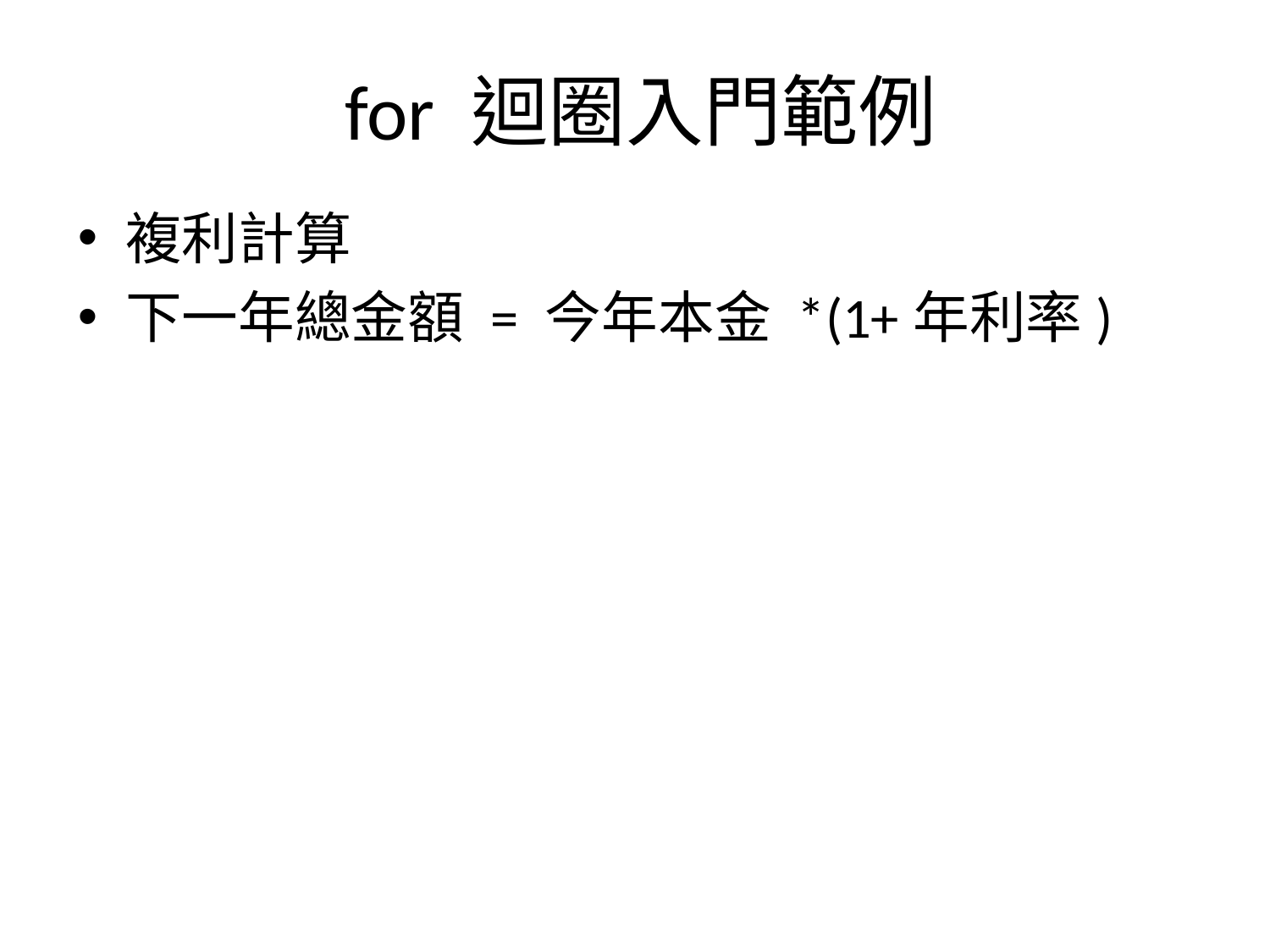

# for 迴圈入門範例
複利計算
下一年總金額 = 今年本金 *(1+年利率)